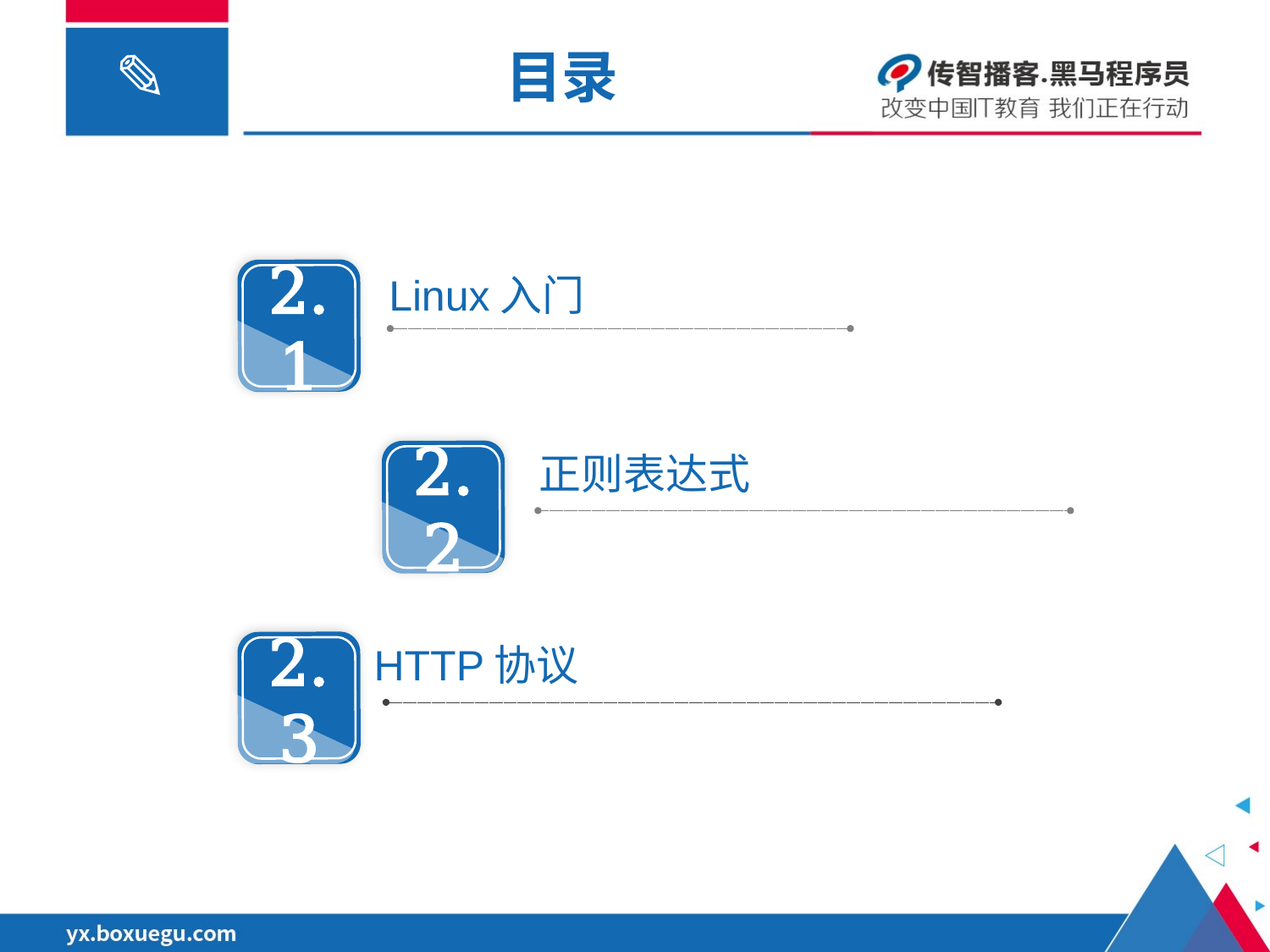

# 目录
2.1

Linux入门
2.2

正则表达式
2.3

HTTP协议